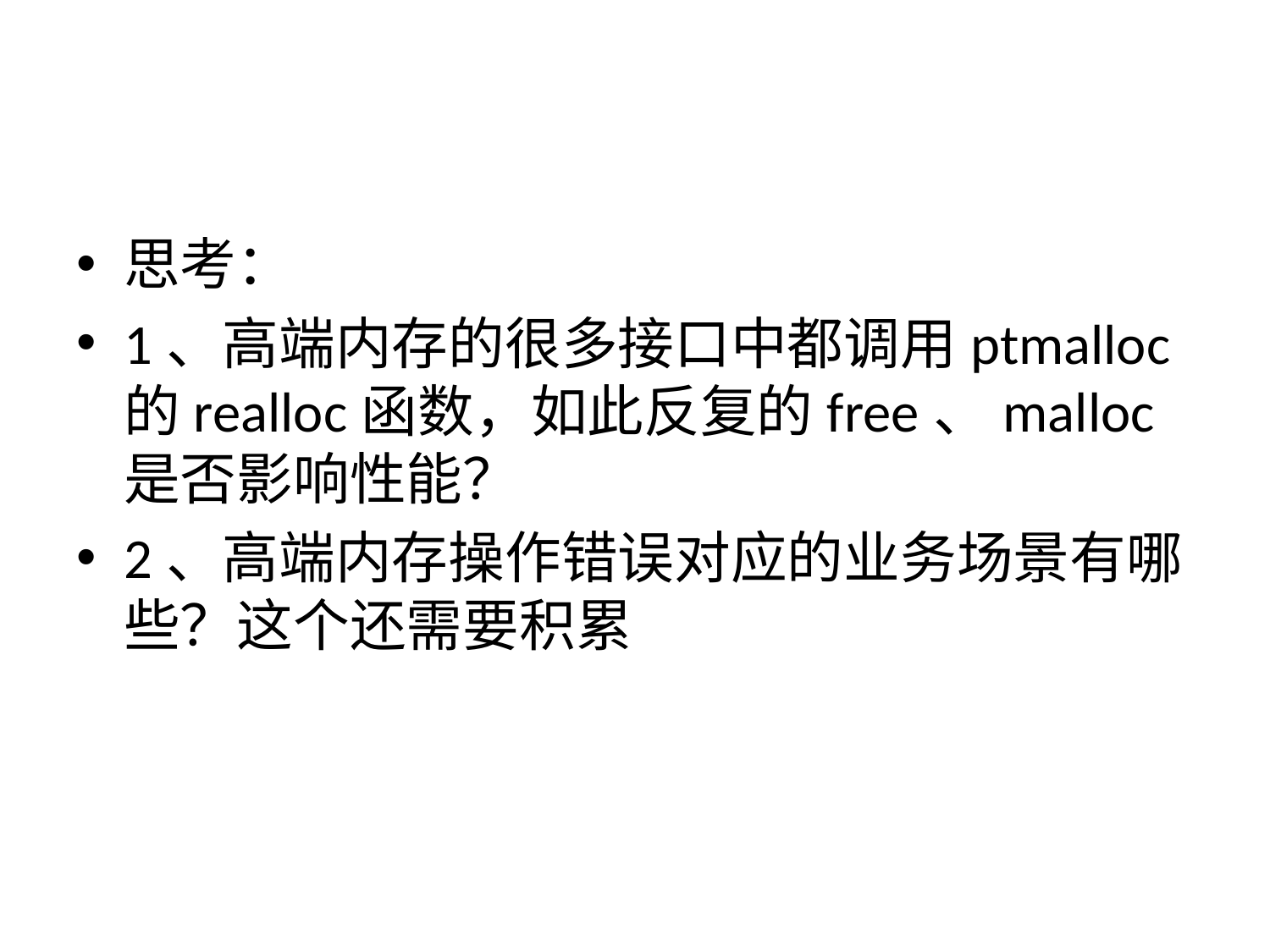

#
思考：
1、高端内存的很多接口中都调用ptmalloc的realloc函数，如此反复的free、malloc是否影响性能？
2、高端内存操作错误对应的业务场景有哪些？这个还需要积累